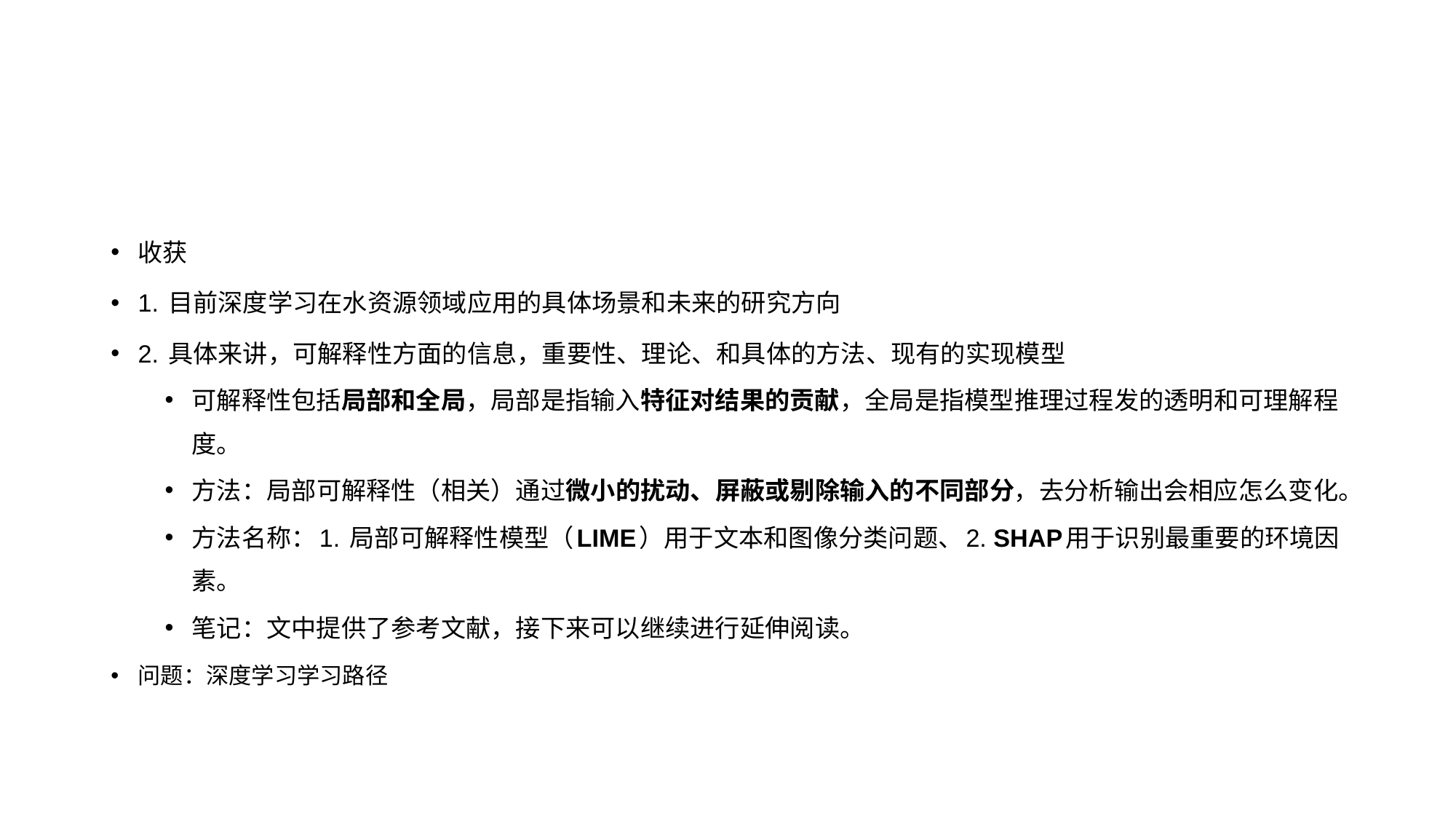

#
收获
1. 目前深度学习在水资源领域应用的具体场景和未来的研究方向
2. 具体来讲，可解释性方面的信息，重要性、理论、和具体的方法、现有的实现模型
可解释性包括局部和全局，局部是指输入特征对结果的贡献，全局是指模型推理过程发的透明和可理解程度。
方法：局部可解释性（相关）通过微小的扰动、屏蔽或剔除输入的不同部分，去分析输出会相应怎么变化。
方法名称：1. 局部可解释性模型（LIME）用于文本和图像分类问题、2. SHAP用于识别最重要的环境因素。
笔记：文中提供了参考文献，接下来可以继续进行延伸阅读。
问题：深度学习学习路径